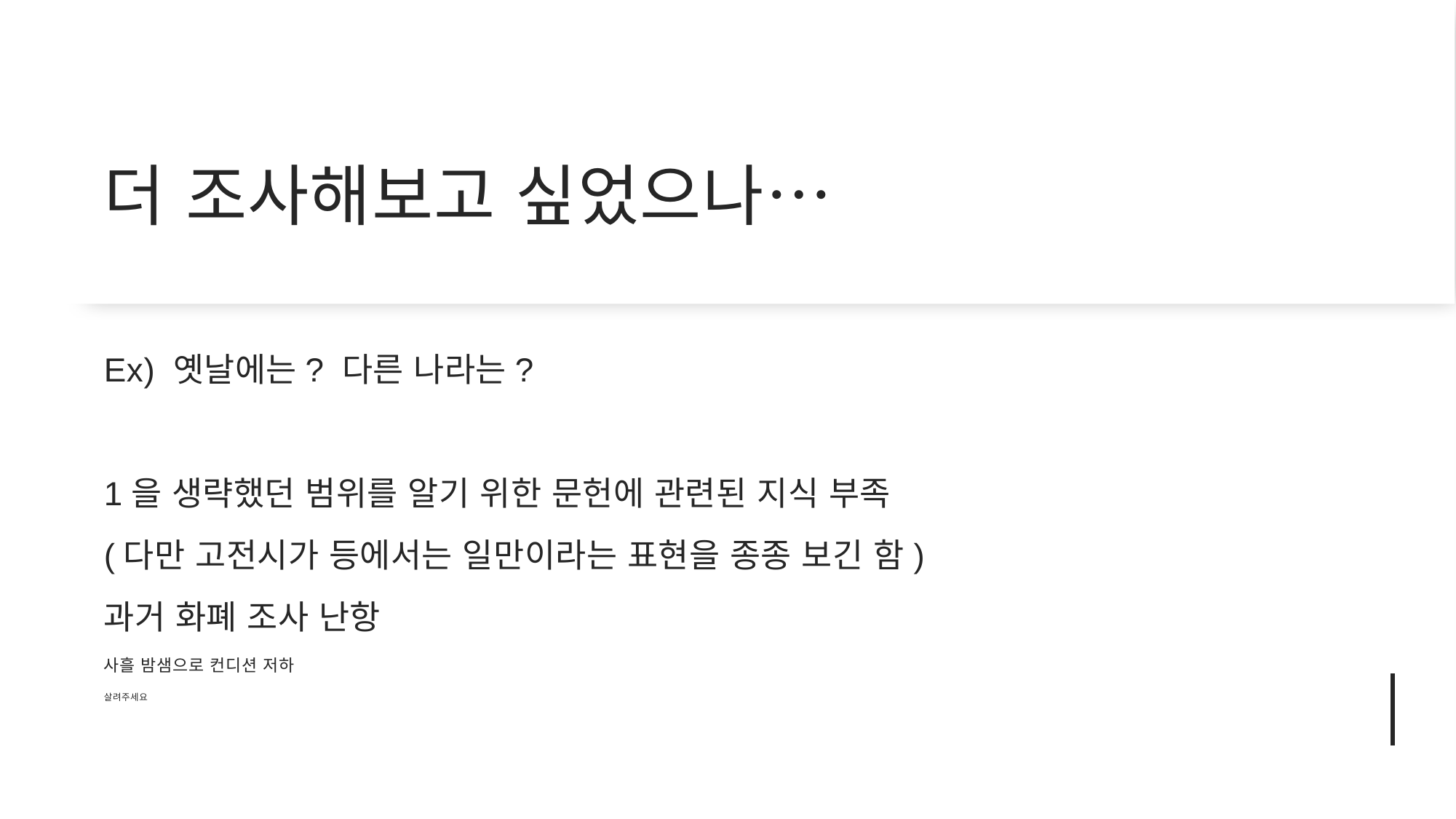

# 더 조사해보고 싶었으나…
Ex) 옛날에는? 다른 나라는?

1을 생략했던 범위를 알기 위한 문헌에 관련된 지식 부족
(다만 고전시가 등에서는 일만이라는 표현을 종종 보긴 함)
과거 화폐 조사 난항
사흘 밤샘으로 컨디션 저하
살려주세요